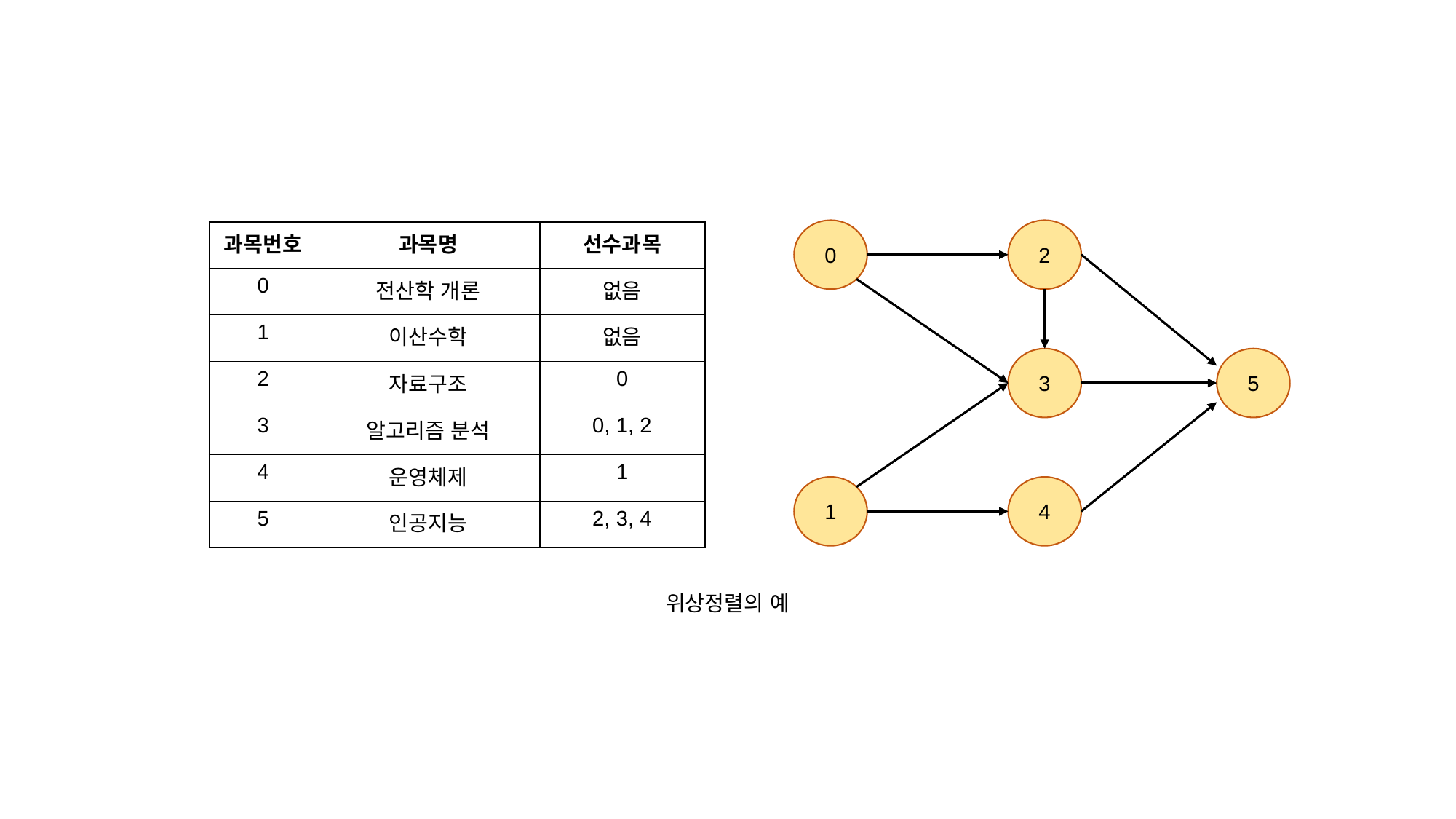

0
2
| 과목번호 | 과목명 | 선수과목 |
| --- | --- | --- |
| 0 | 전산학 개론 | 없음 |
| 1 | 이산수학 | 없음 |
| 2 | 자료구조 | 0 |
| 3 | 알고리즘 분석 | 0, 1, 2 |
| 4 | 운영체제 | 1 |
| 5 | 인공지능 | 2, 3, 4 |
3
5
1
4
위상정렬의 예